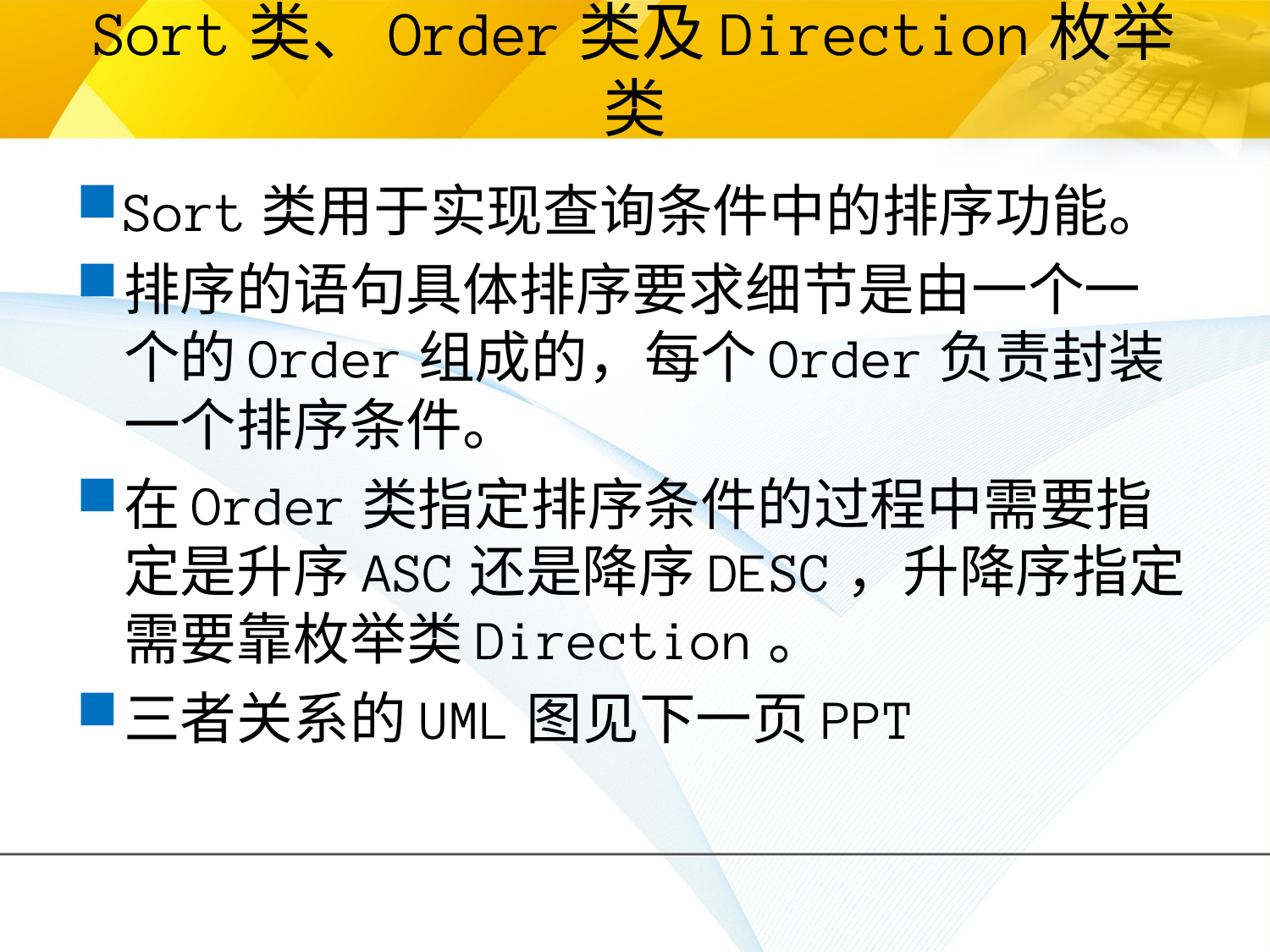

# Sort类、Order类及Direction枚举类
Sort类用于实现查询条件中的排序功能。
排序的语句具体排序要求细节是由一个一个的Order组成的，每个Order负责封装一个排序条件。
在Order类指定排序条件的过程中需要指定是升序ASC还是降序DESC，升降序指定需要靠枚举类Direction。
三者关系的UML图见下一页PPT